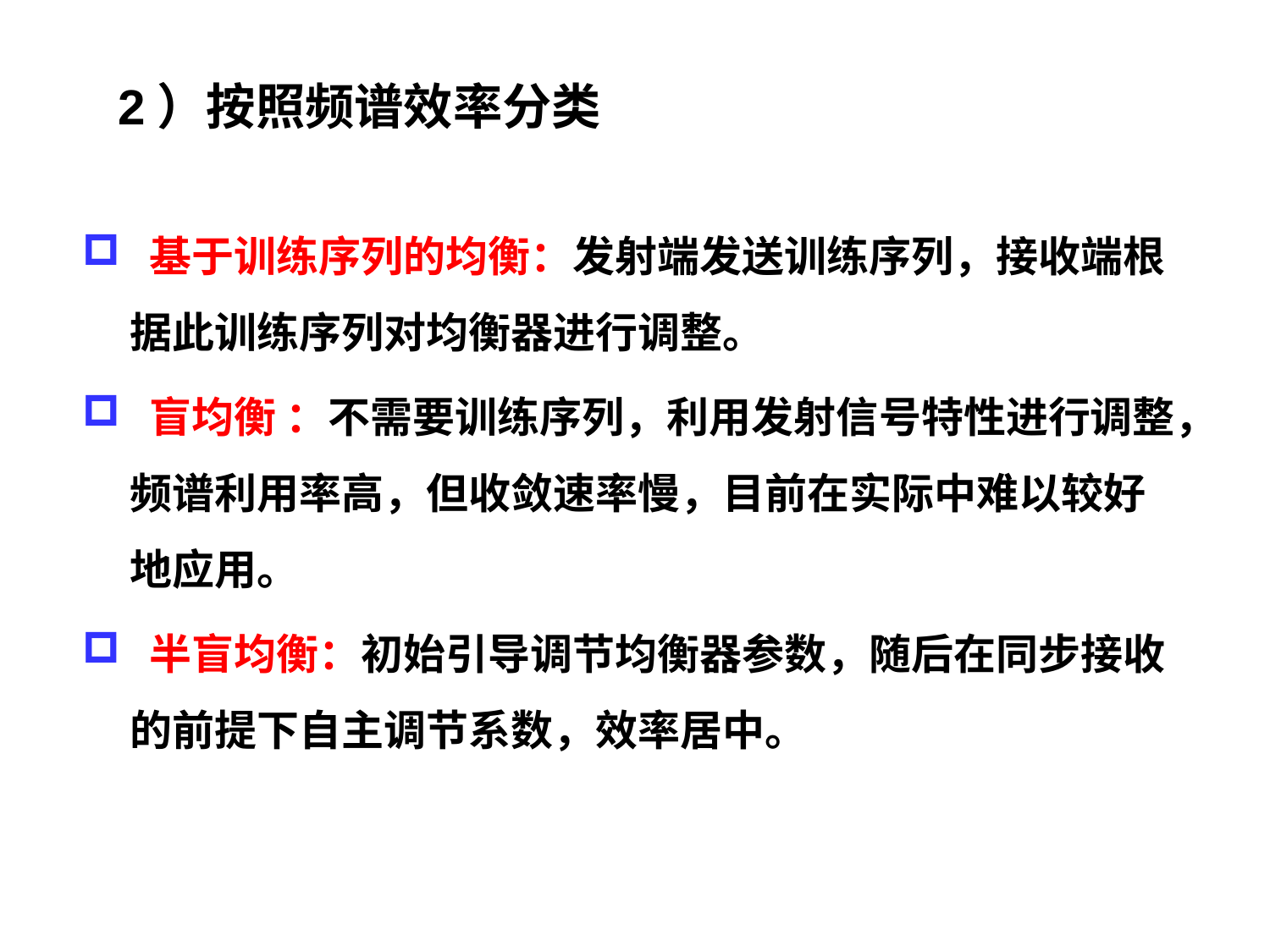

# 2）按照频谱效率分类
 基于训练序列的均衡：发射端发送训练序列，接收端根据此训练序列对均衡器进行调整。
 盲均衡 ：不需要训练序列，利用发射信号特性进行调整，频谱利用率高，但收敛速率慢，目前在实际中难以较好地应用。
 半盲均衡：初始引导调节均衡器参数，随后在同步接收的前提下自主调节系数，效率居中。